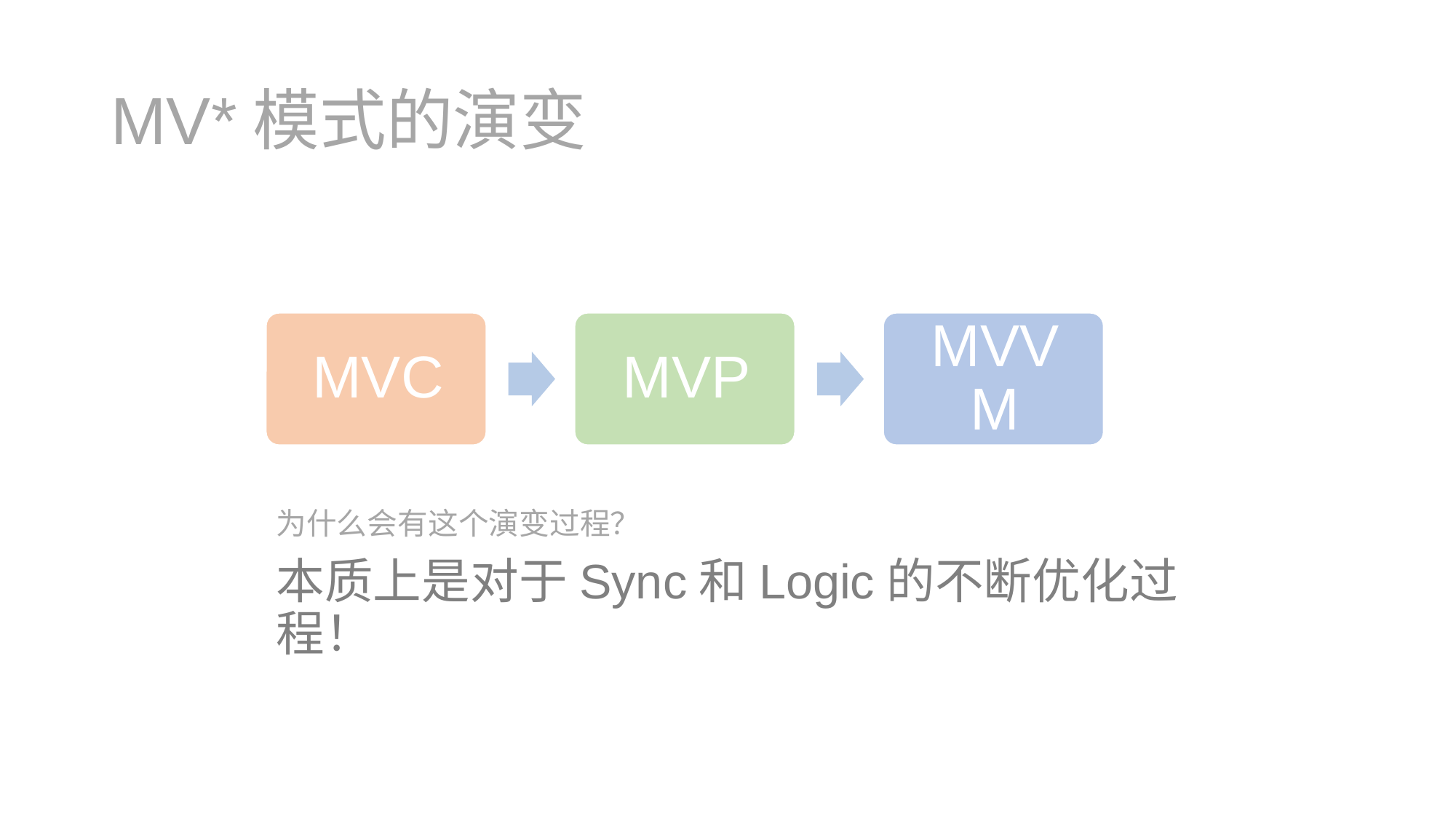

# MV*模式的演变
MVC

MVP

MVVM
为什么会有这个演变过程？
本质上是对于Sync和Logic的不断优化过程！